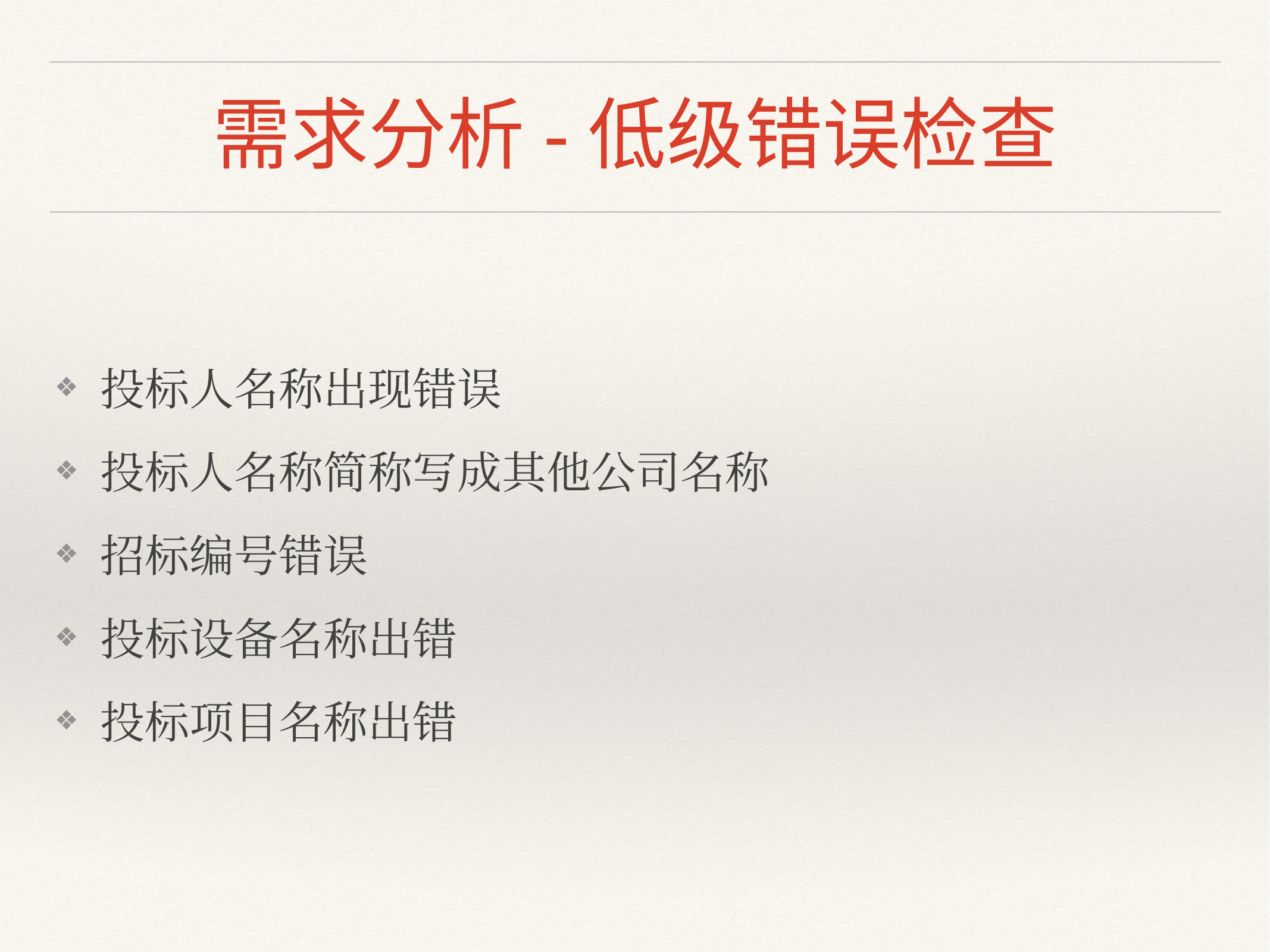

# 需求分析-低级错误检查
投标人名称出现错误
投标人名称简称写成其他公司名称
招标编号错误
投标设备名称出错
投标项目名称出错